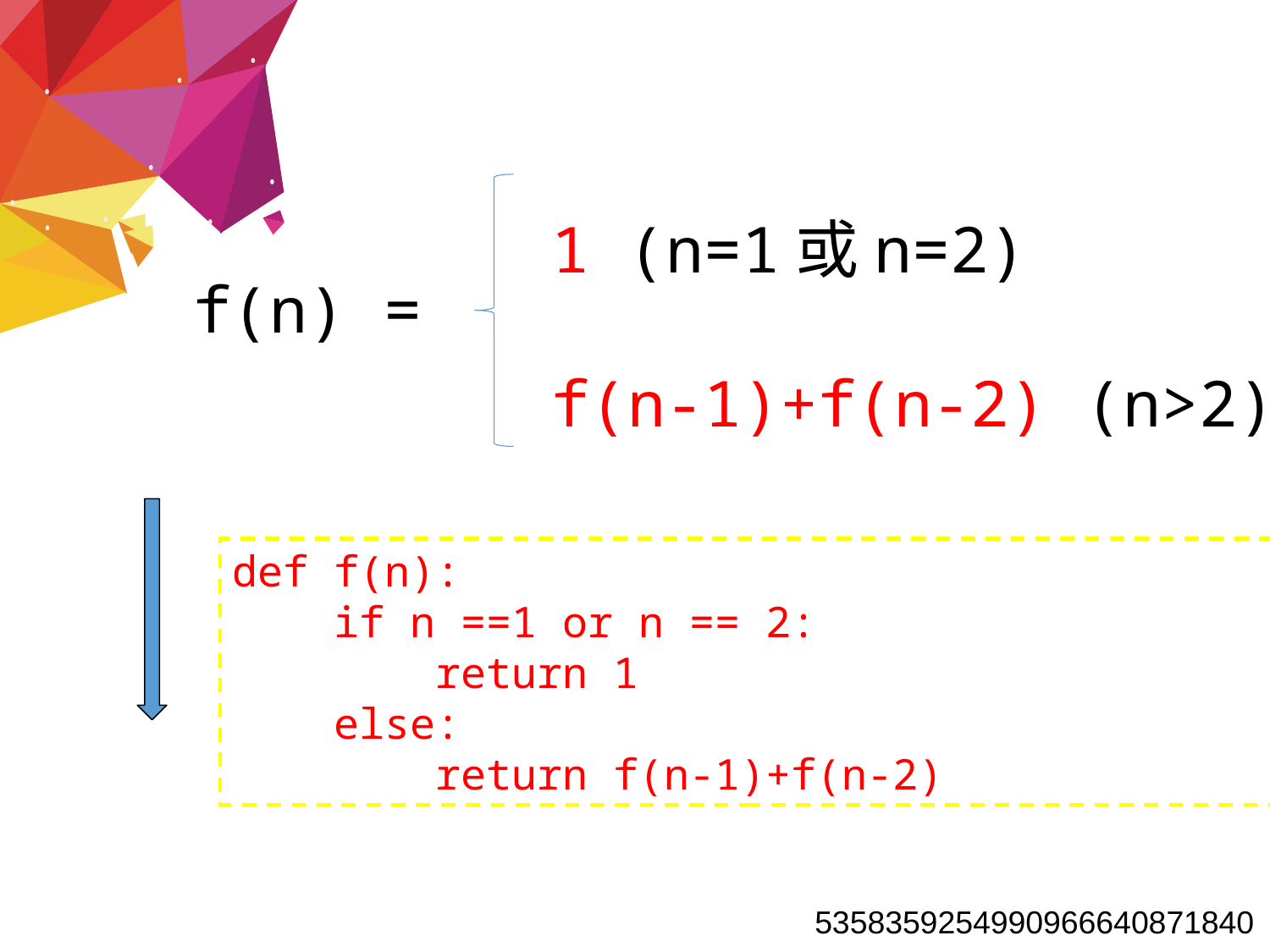

1 (n=1或n=2)
f(n) =
f(n-1)+f(n-2) (n>2)

def f(n):
    if n ==1 or n == 2:
        return 1
    else:
        return f(n-1)+f(n-2)
5358359254990966640871840